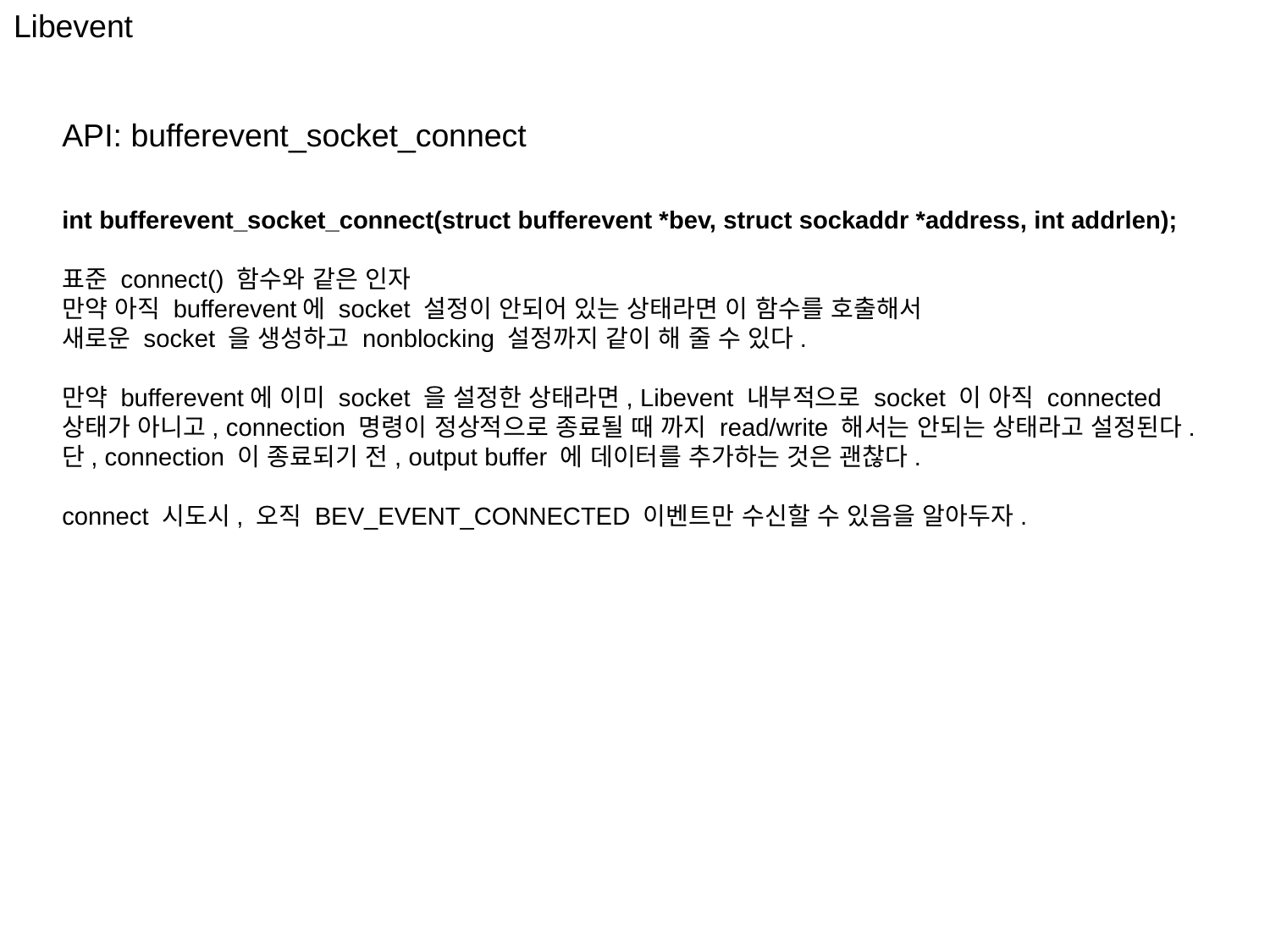

Libevent
API: bufferevent_socket_connect
int bufferevent_socket_connect(struct bufferevent *bev, struct sockaddr *address, int addrlen);

표준 connect() 함수와 같은 인자
만약 아직 bufferevent에 socket 설정이 안되어 있는 상태라면 이 함수를 호출해서
새로운 socket 을 생성하고 nonblocking 설정까지 같이 해 줄 수 있다.

만약 bufferevent에 이미 socket 을 설정한 상태라면, Libevent 내부적으로 socket 이 아직 connected 상태가 아니고, connection 명령이 정상적으로 종료될 때 까지 read/write 해서는 안되는 상태라고 설정된다. 단, connection 이 종료되기 전, output buffer 에 데이터를 추가하는 것은 괜찮다.

connect 시도시, 오직 BEV_EVENT_CONNECTED 이벤트만 수신할 수 있음을 알아두자.